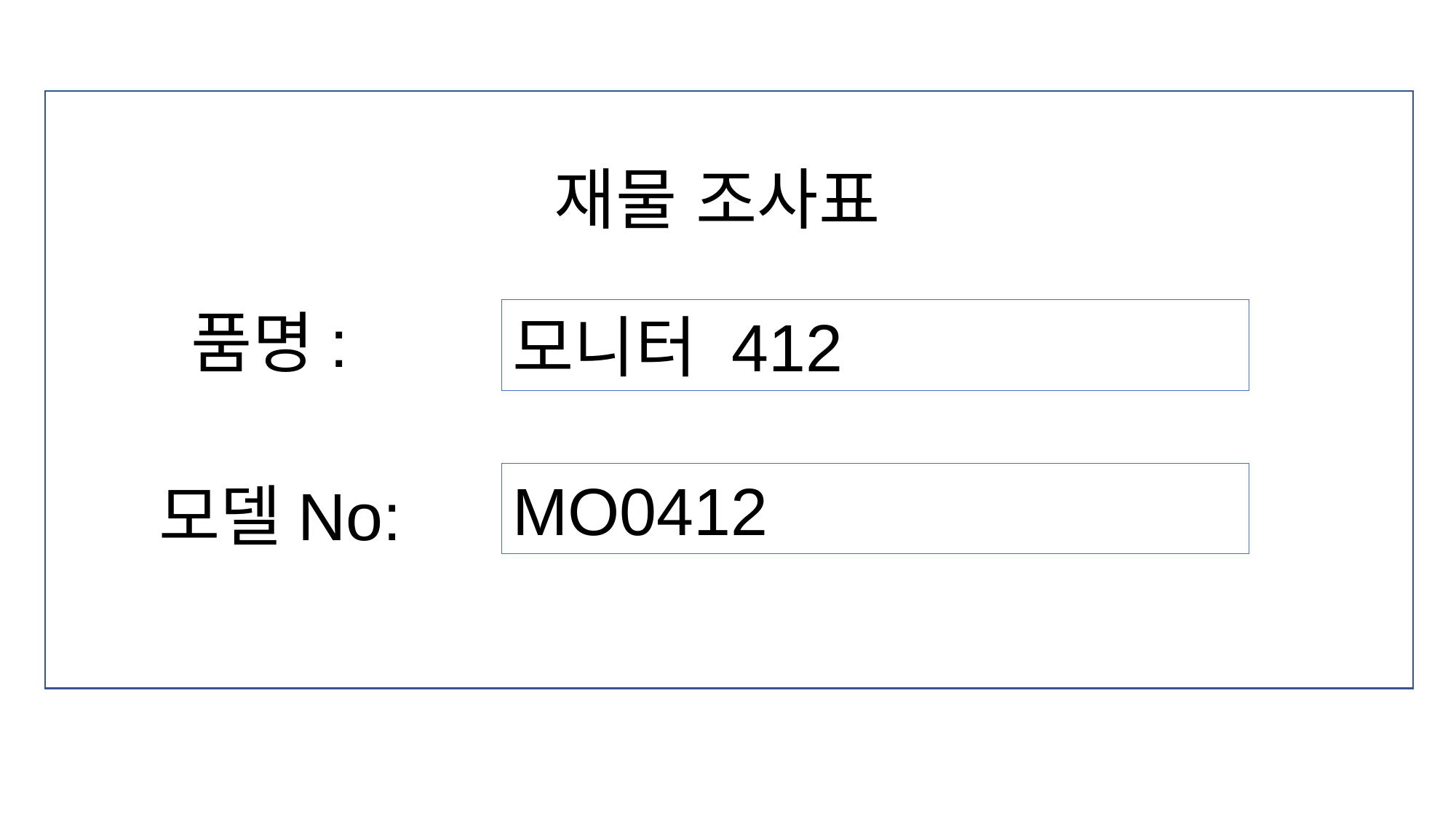

재물 조사표
품명:
모니터 412
MO0412
모델No: